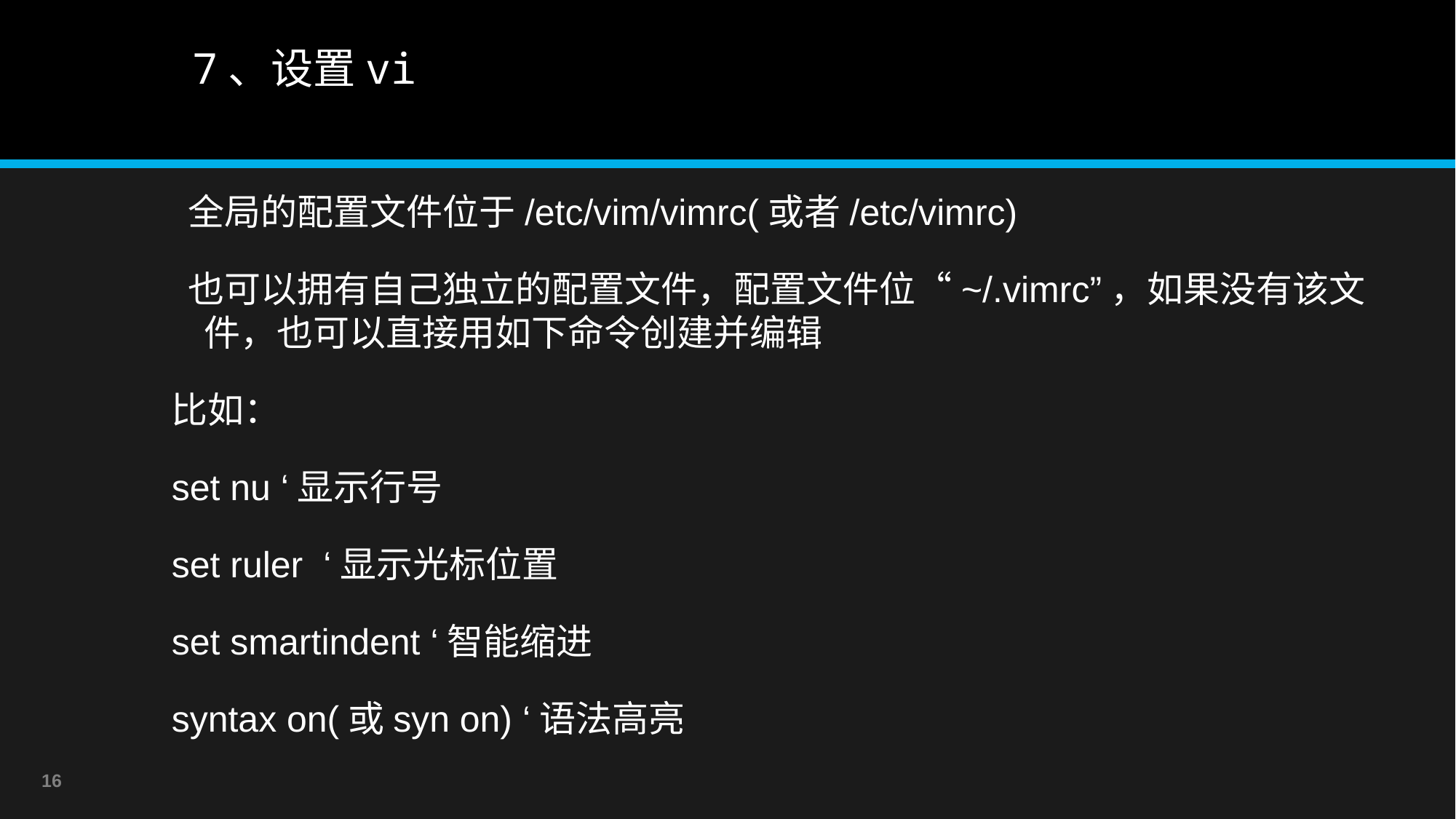

# 7、设置vi
 全局的配置文件位于/etc/vim/vimrc(或者/etc/vimrc)
 也可以拥有自己独立的配置文件，配置文件位“~/.vimrc”，如果没有该文件，也可以直接用如下命令创建并编辑
比如：
set nu ‘显示行号
set ruler  ‘显示光标位置
set smartindent ‘智能缩进
syntax on(或syn on) ‘语法高亮
16